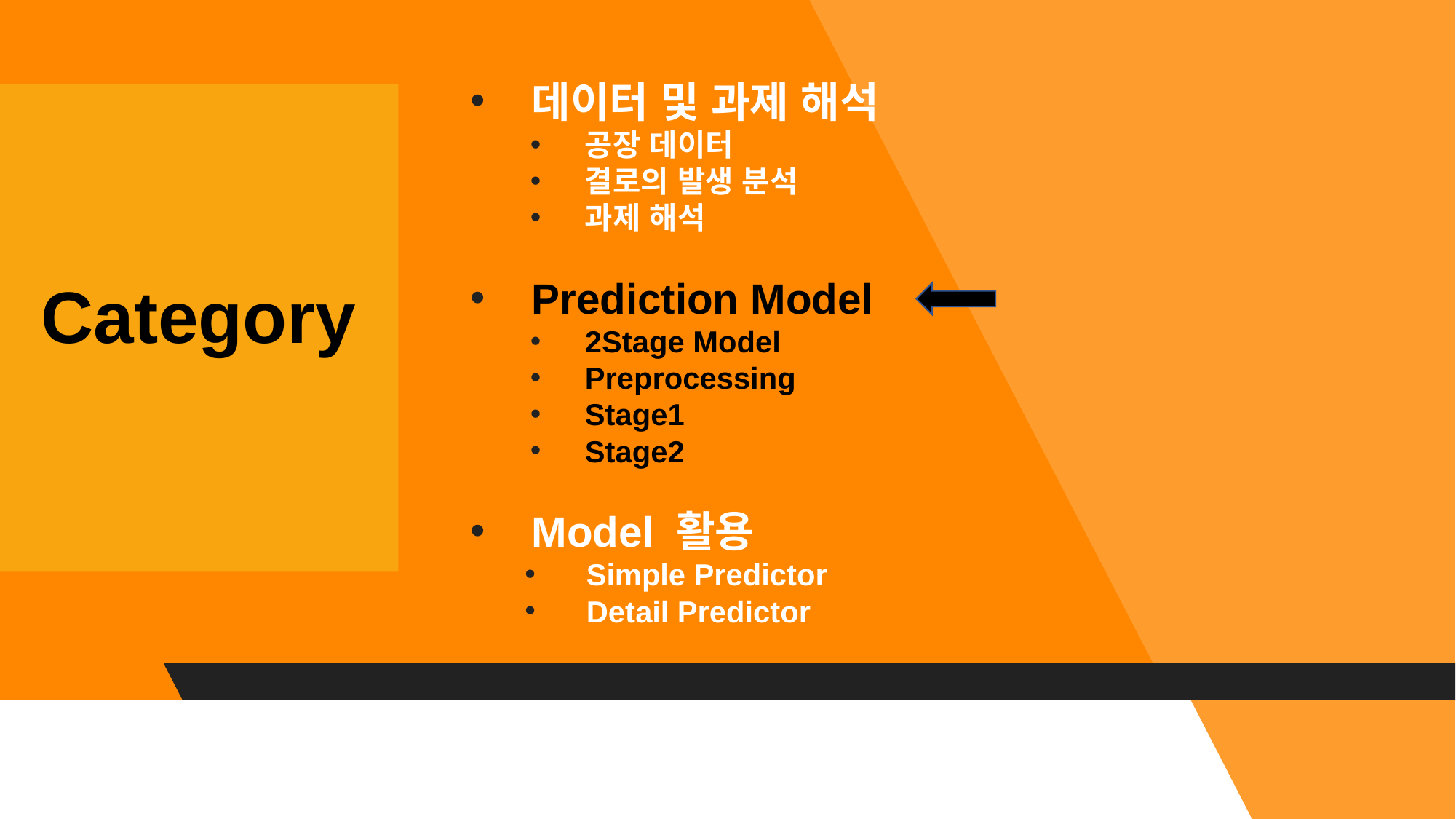

데이터 및 과제 해석
공장 데이터
결로의 발생 분석
과제 해석

Prediction Model
2Stage Model
Preprocessing
Stage1
Stage2

Model 활용
Simple Predictor
Detail Predictor

Category